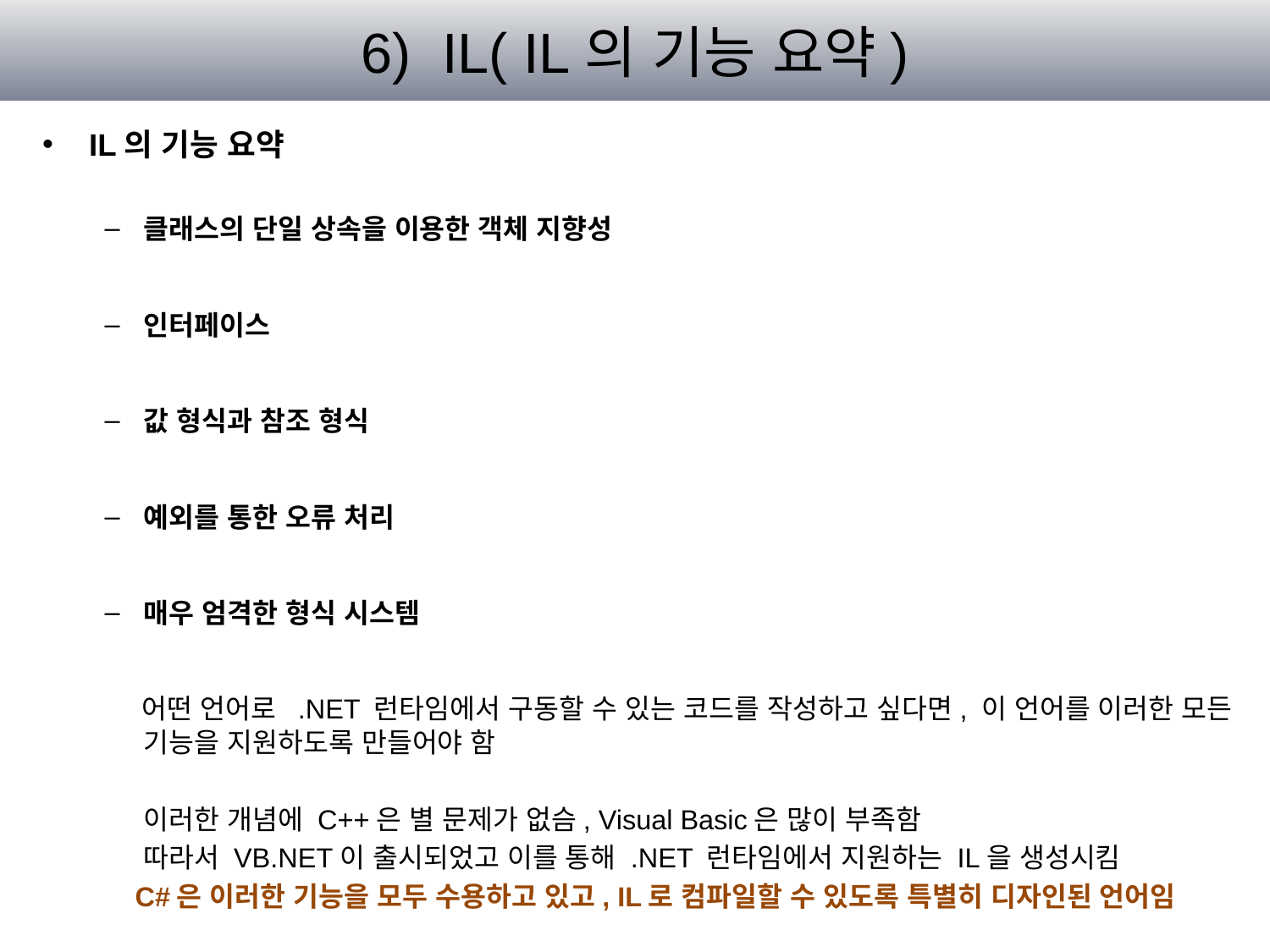

# 6)  IL( IL의 기능 요약)
IL의 기능 요약

클래스의 단일 상속을 이용한 객체 지향성

인터페이스

값 형식과 참조 형식

예외를 통한 오류 처리

매우 엄격한 형식 시스템

    어떤 언어로  .NET 런타임에서 구동할 수 있는 코드를 작성하고 싶다면, 이 언어를 이러한 모든 기능을 지원하도록 만들어야 함

	이러한 개념에 C++은 별 문제가 없슴, Visual Basic은 많이 부족함
	따라서 VB.NET이 출시되었고 이를 통해 .NET 런타임에서 지원하는 IL을 생성시킴
    C#은 이러한 기능을 모두 수용하고 있고, IL로 컴파일할 수 있도록 특별히 디자인된 언어임